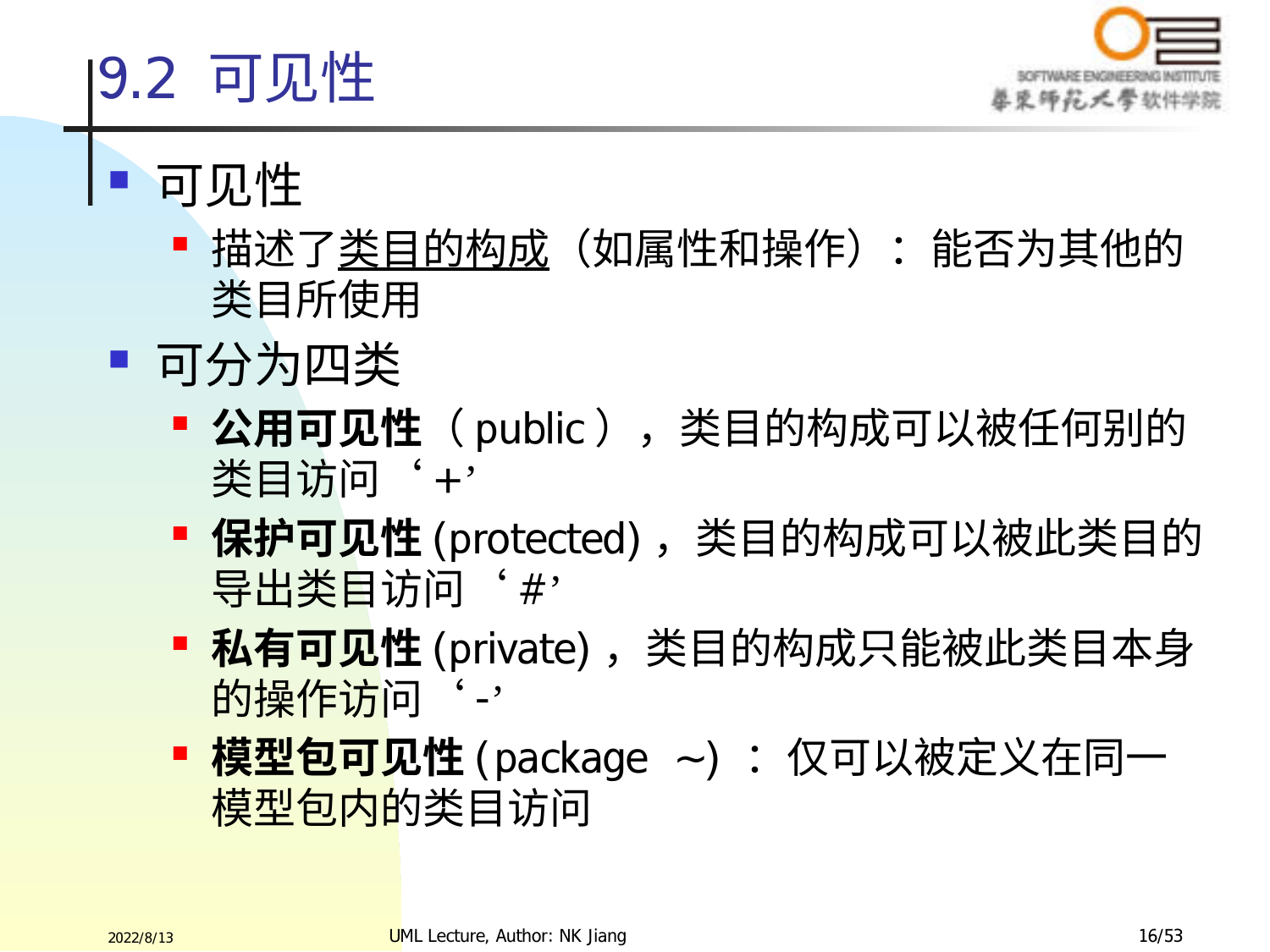

# 9.2 可见性
可见性
描述了类目的构成（如属性和操作）：能否为其他的类目所使用
可分为四类
公用可见性（public），类目的构成可以被任何别的类目访问‘+’
保护可见性(protected)，类目的构成可以被此类目的导出类目访问‘#’
私有可见性(private)，类目的构成只能被此类目本身的操作访问‘-’
模型包可见性(package  ~) ：仅可以被定义在同一模型包内的类目访问
2022/8/13
UML Lecture, Author: NK Jiang
16/53